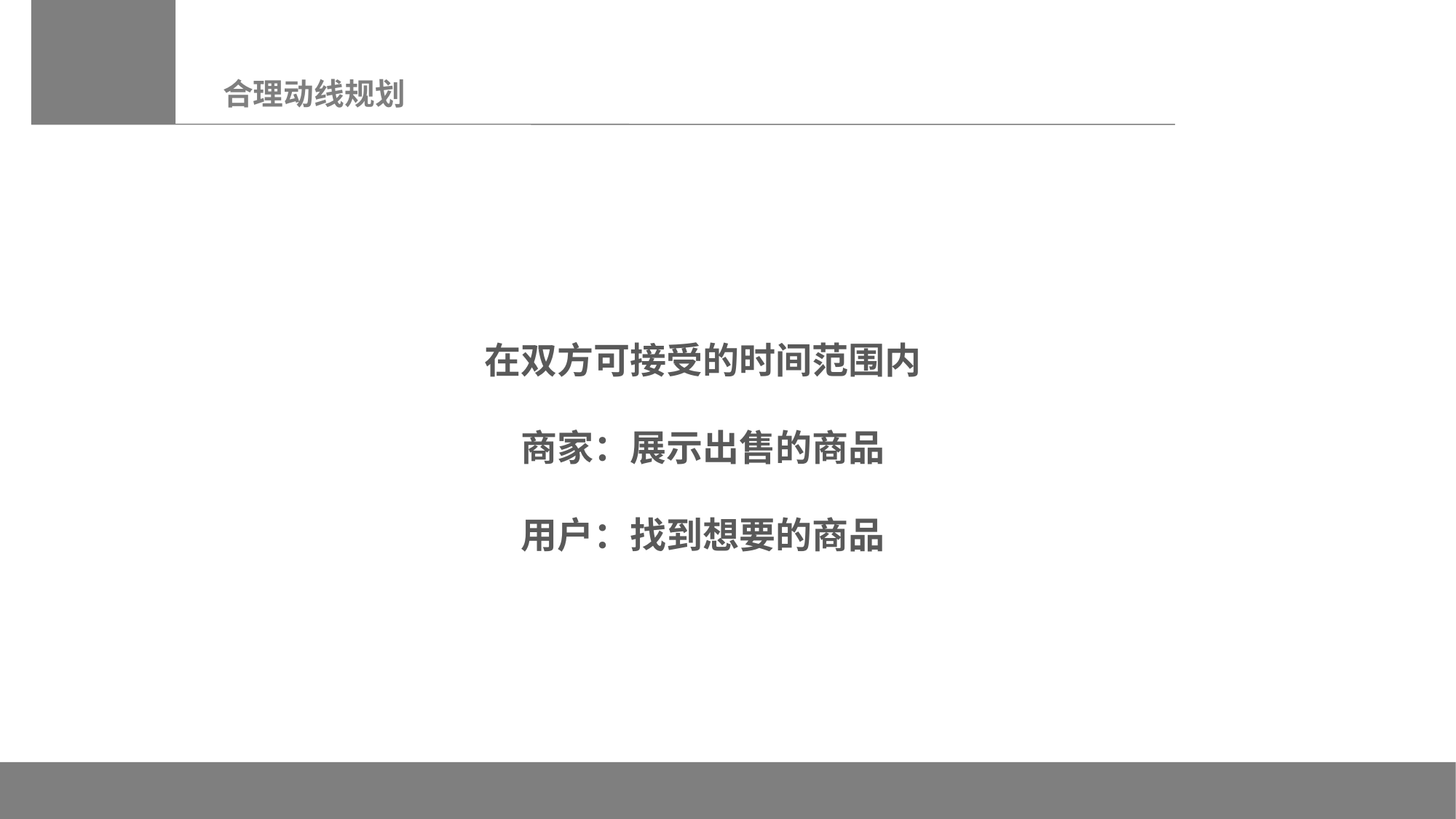

合理动线规划
在双方可接受的时间范围内
商家：展示出售的商品
用户：找到想要的商品